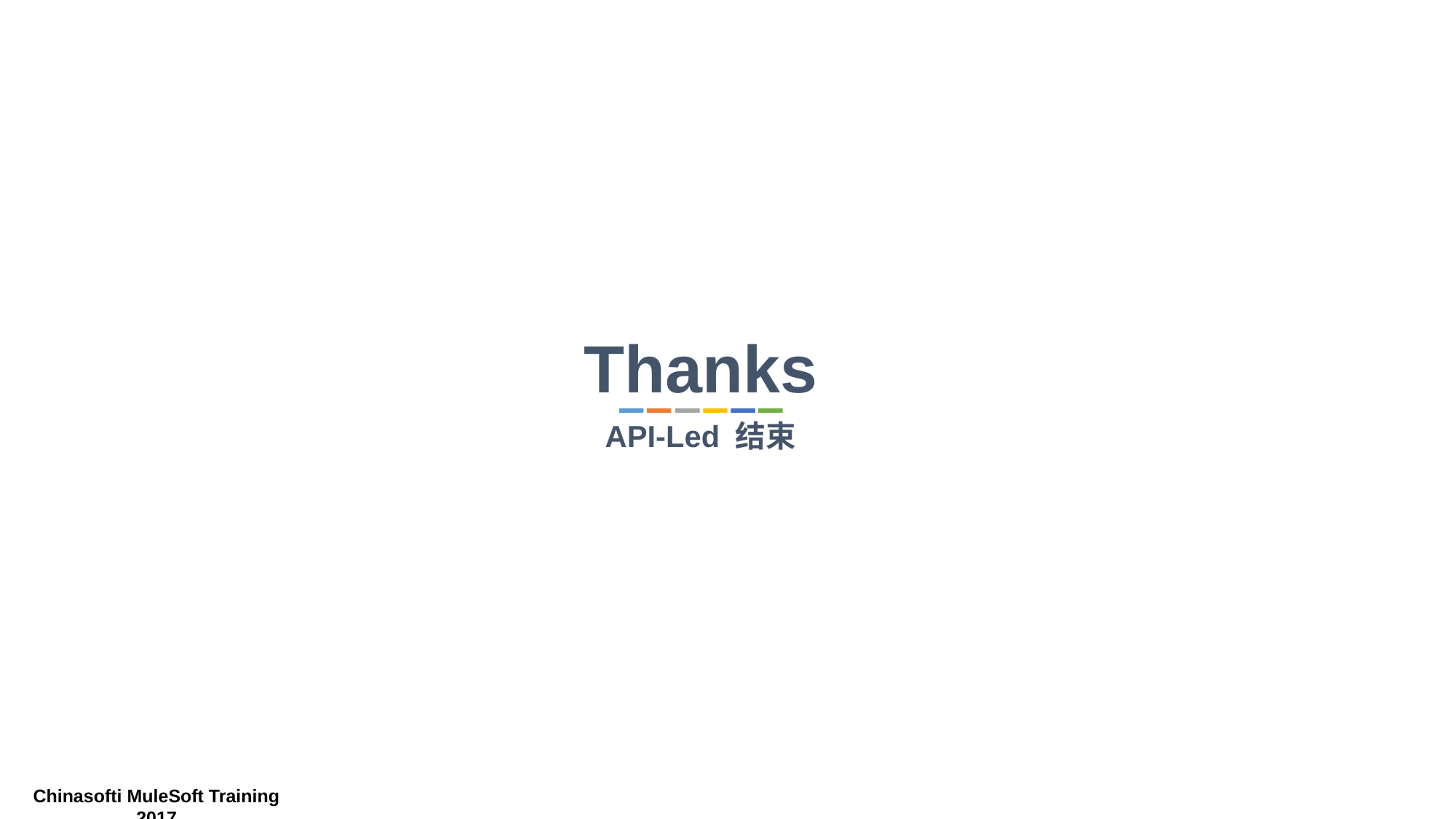

Thanks

API-Led 结束
Chinasofti MuleSoft Training 2017